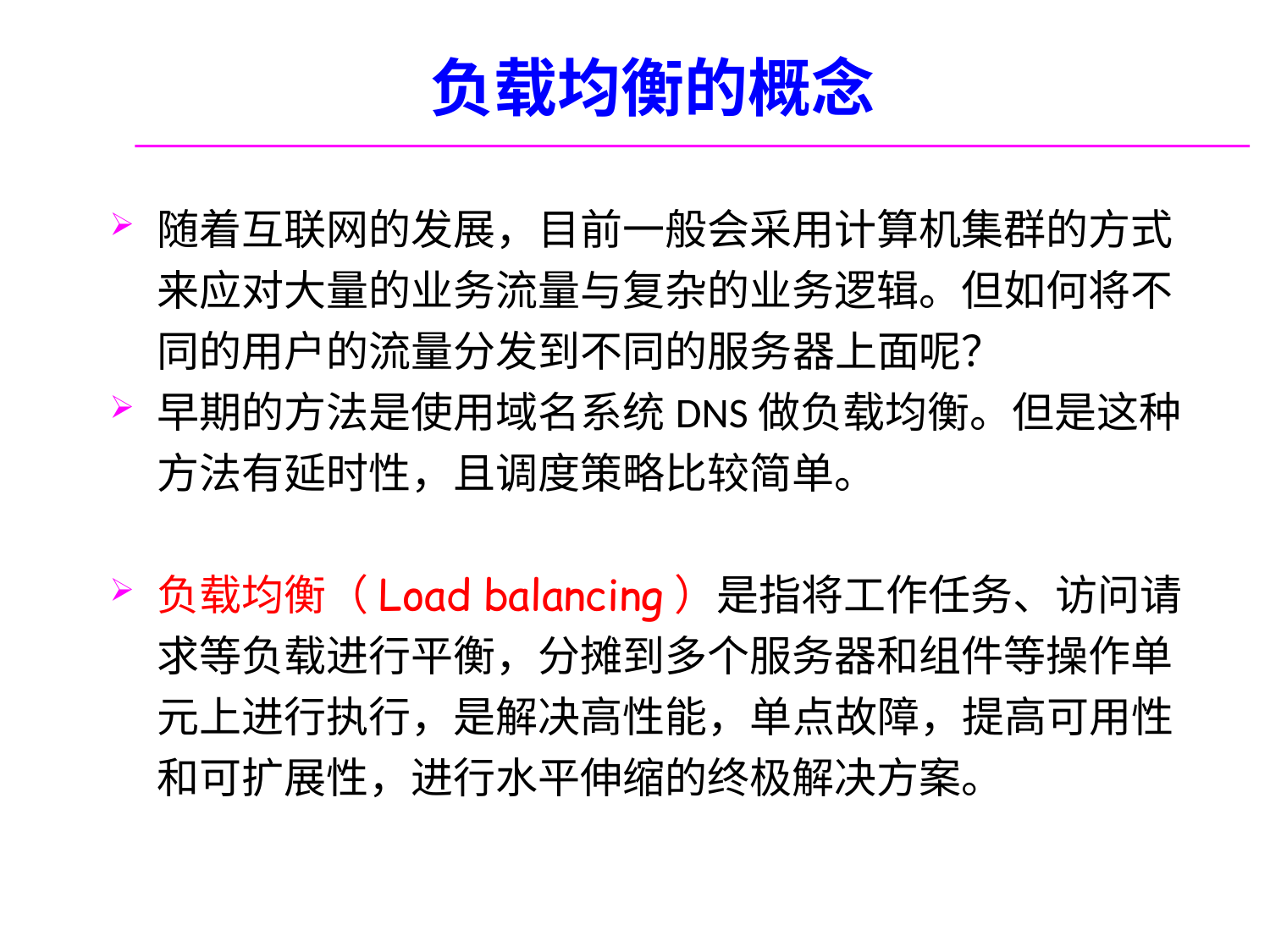

# 负载均衡的概念
随着互联网的发展，目前一般会采用计算机集群的方式来应对大量的业务流量与复杂的业务逻辑。但如何将不同的用户的流量分发到不同的服务器上面呢？
早期的方法是使用域名系统DNS做负载均衡。但是这种方法有延时性，且调度策略比较简单。

负载均衡（Load balancing）是指将工作任务、访问请求等负载进行平衡，分摊到多个服务器和组件等操作单元上进行执行，是解决高性能，单点故障，提高可用性和可扩展性，进行水平伸缩的终极解决方案。
77